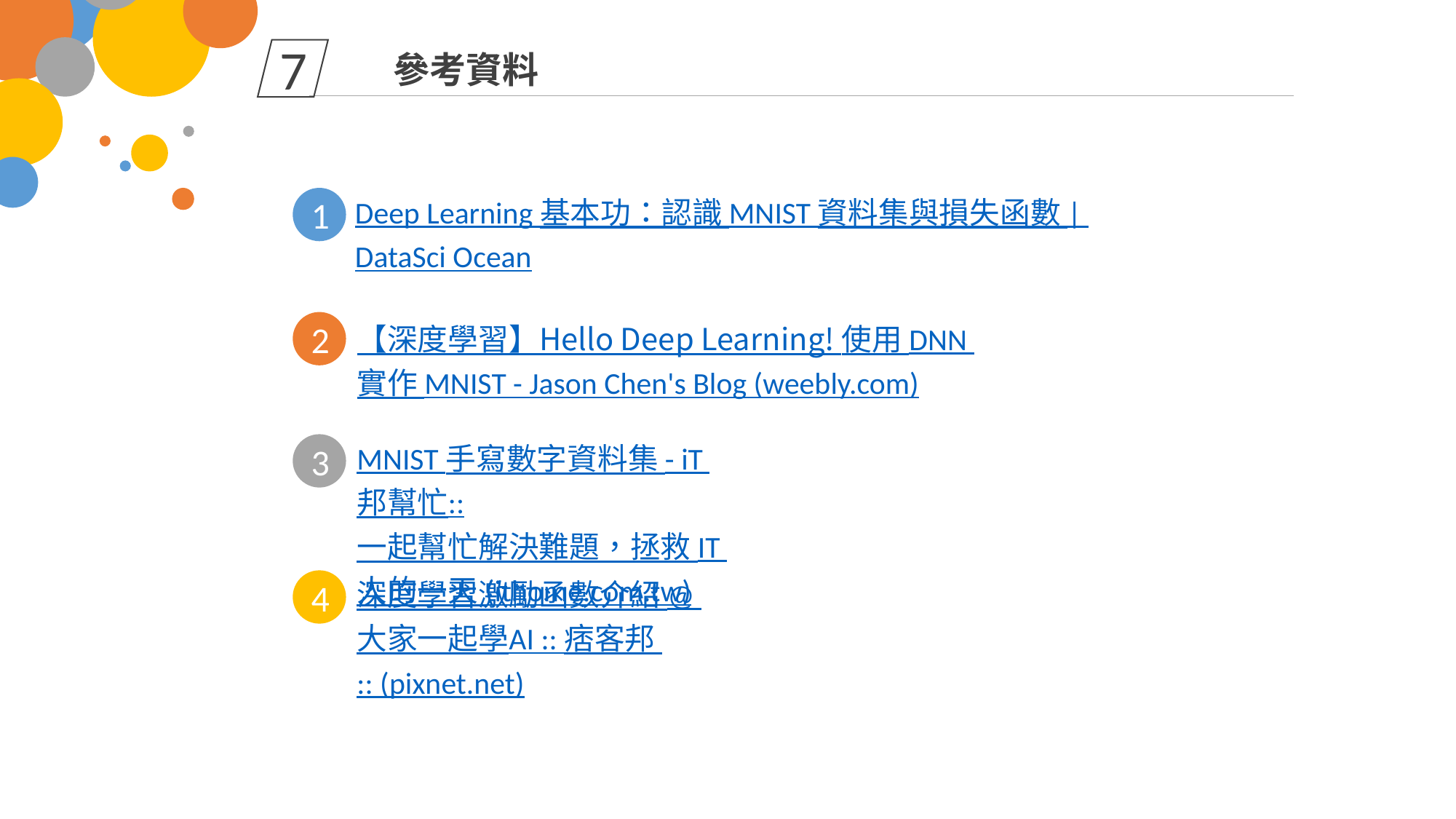

7
參考資料
1
Deep Learning 基本功：認識 MNIST 資料集與損失函數 | DataSci Ocean
2
【深度學習】Hello Deep Learning! 使用 DNN 實作 MNIST - Jason Chen's Blog (weebly.com)
3
MNIST 手寫數字資料集 - iT 邦幫忙::一起幫忙解決難題，拯救 IT 人的一天 (ithome.com.tw)
4
深度學習激勵函數介紹 @ 大家一起學AI :: 痞客邦 :: (pixnet.net)